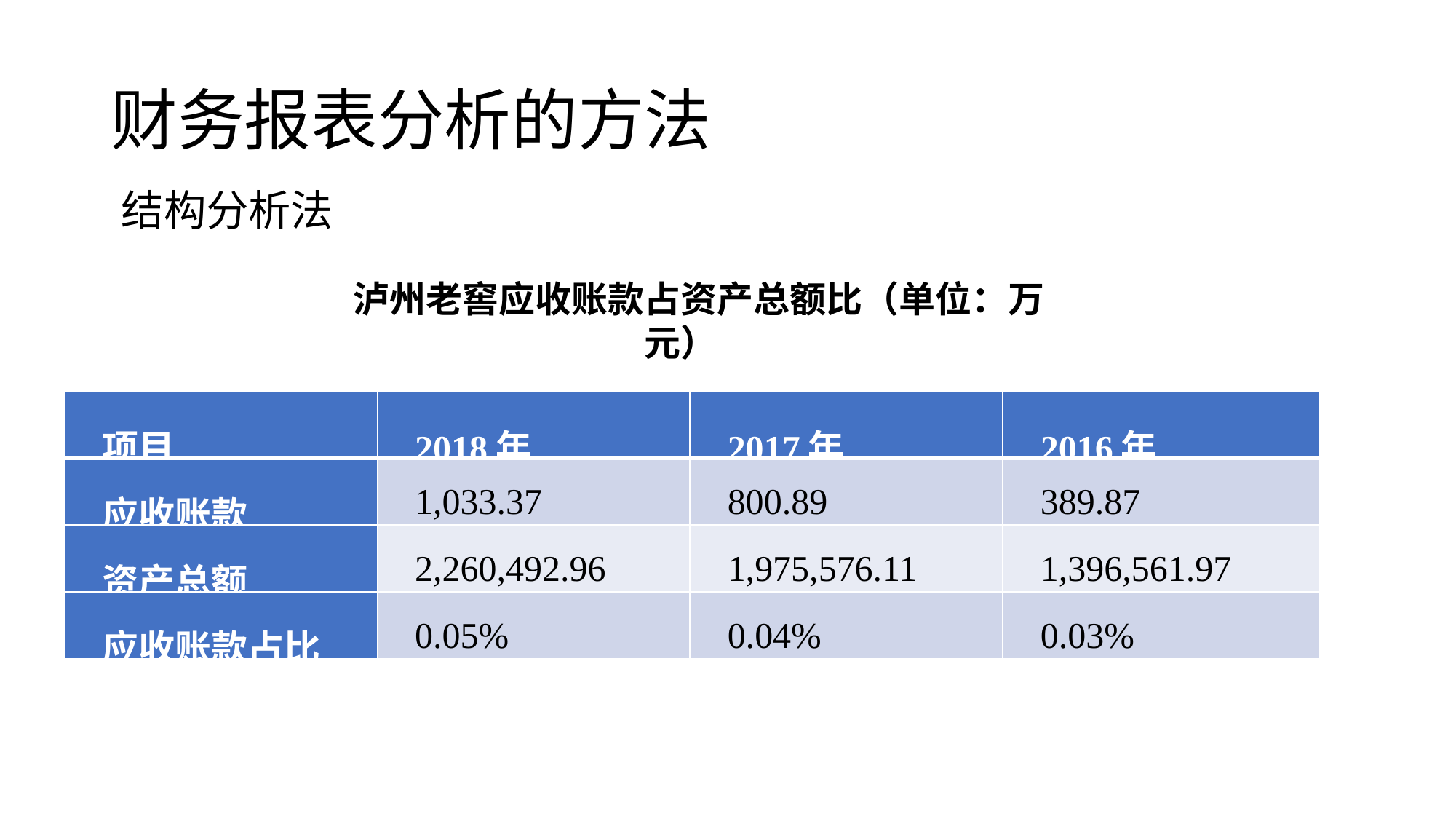

财务报表分析的方法
结构分析法

泸州老窖应收账款占资产总额比（单位：万元）
| 项目 | 2018年 | 2017年 | 2016年 |
| --- | --- | --- | --- |
| 应收账款 | 1,033.37 | 800.89 | 389.87 |
| 资产总额 | 2,260,492.96 | 1,975,576.11 | 1,396,561.97 |
| 应收账款占比 | 0.05% | 0.04% | 0.03% |